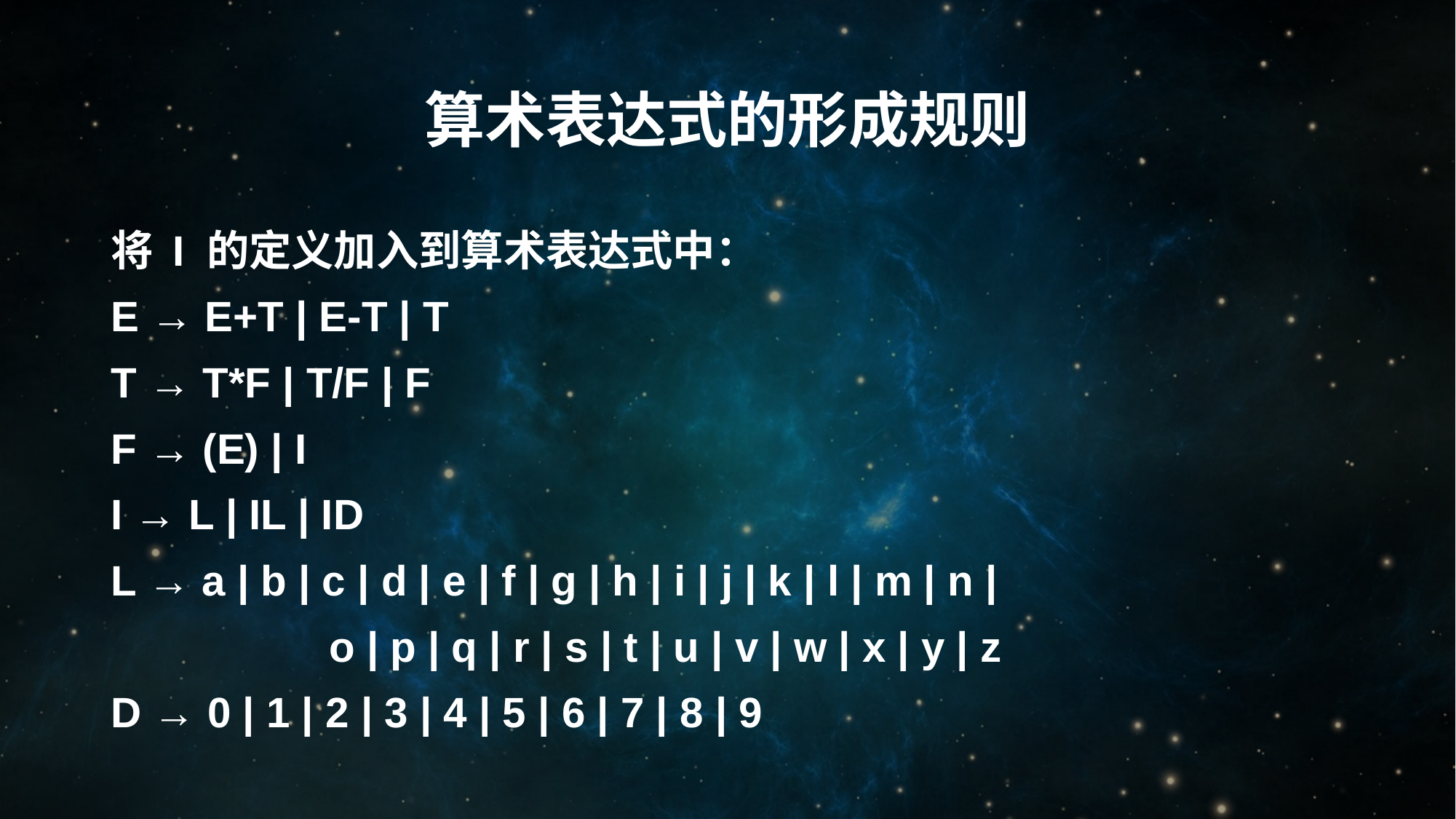

# 算术表达式的形成规则
将 I 的定义加入到算术表达式中：
E → E+T | E-T | T
T → T*F | T/F | F
F → (E) | I
I → L | IL | ID
L → a | b | c | d | e | f | g | h | i | j | k | l | m | n |
		o | p | q | r | s | t | u | v | w | x | y | z
D → 0 | 1 | 2 | 3 | 4 | 5 | 6 | 7 | 8 | 9